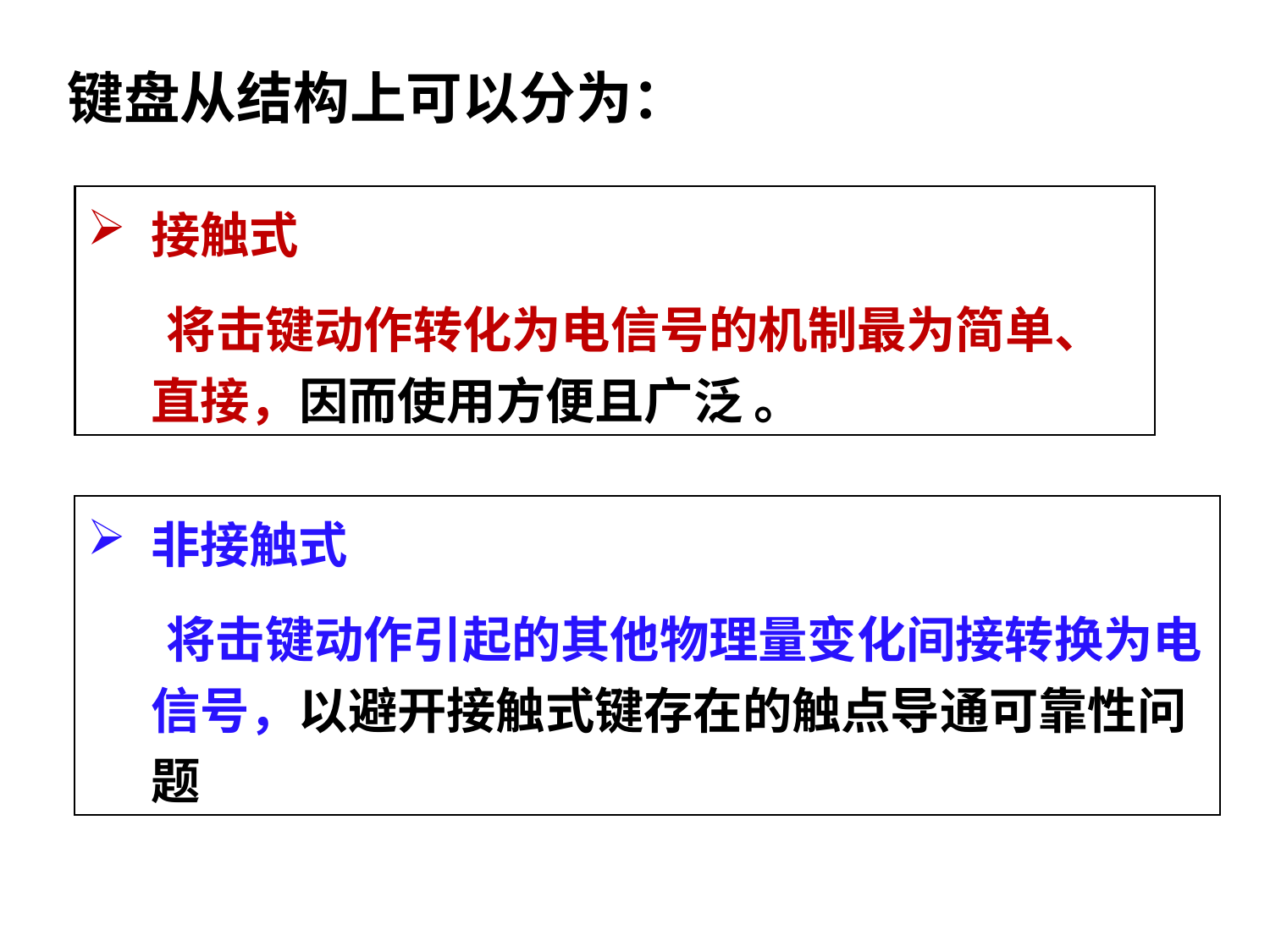

键盘从结构上可以分为：
接触式
      将击键动作转化为电信号的机制最为简单、直接，因而使用方便且广泛 。
非接触式
      将击键动作引起的其他物理量变化间接转换为电信号，以避开接触式键存在的触点导通可靠性问题
190